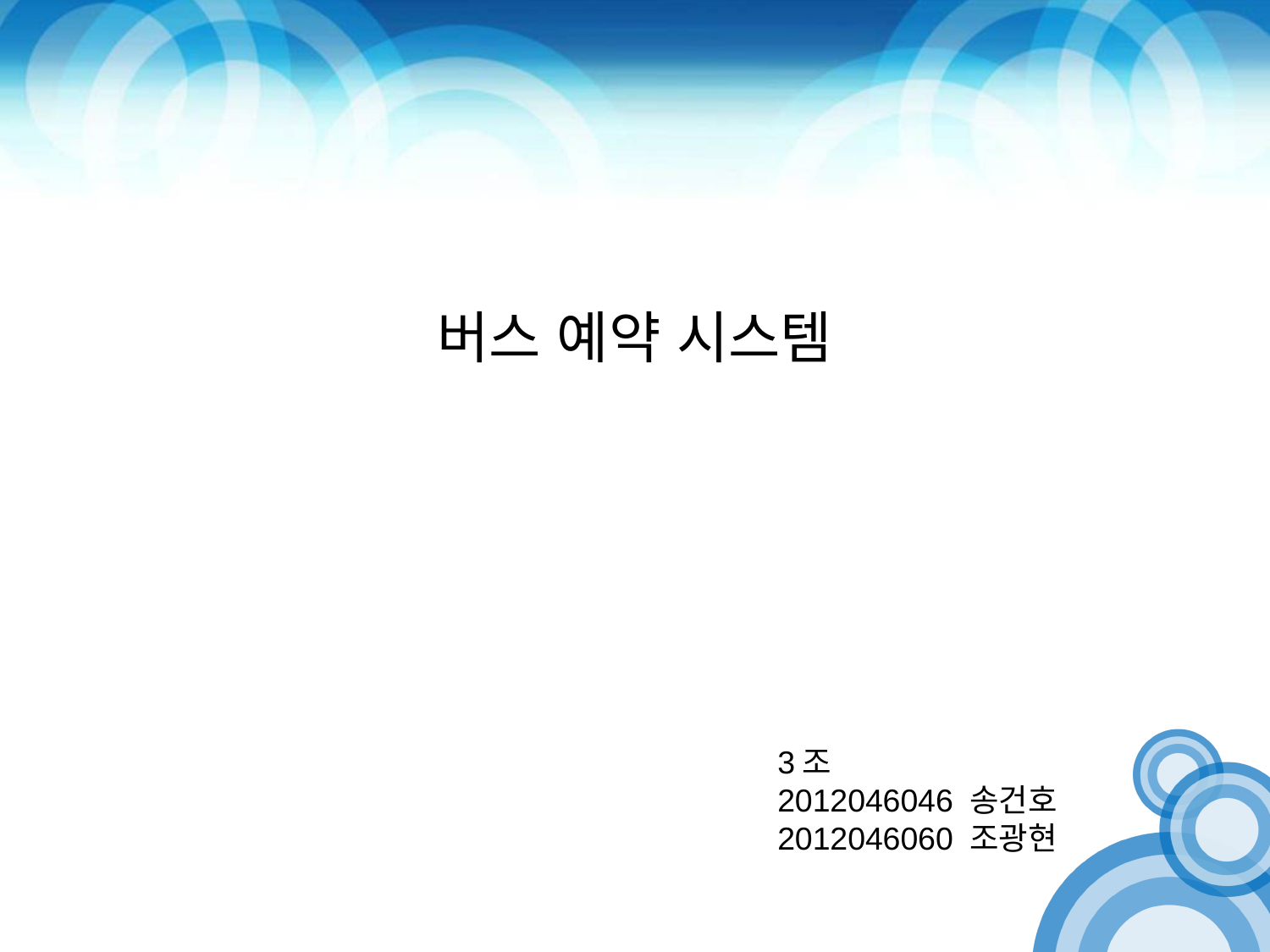

버스 예약 시스템
3조
2012046046 송건호
2012046060 조광현